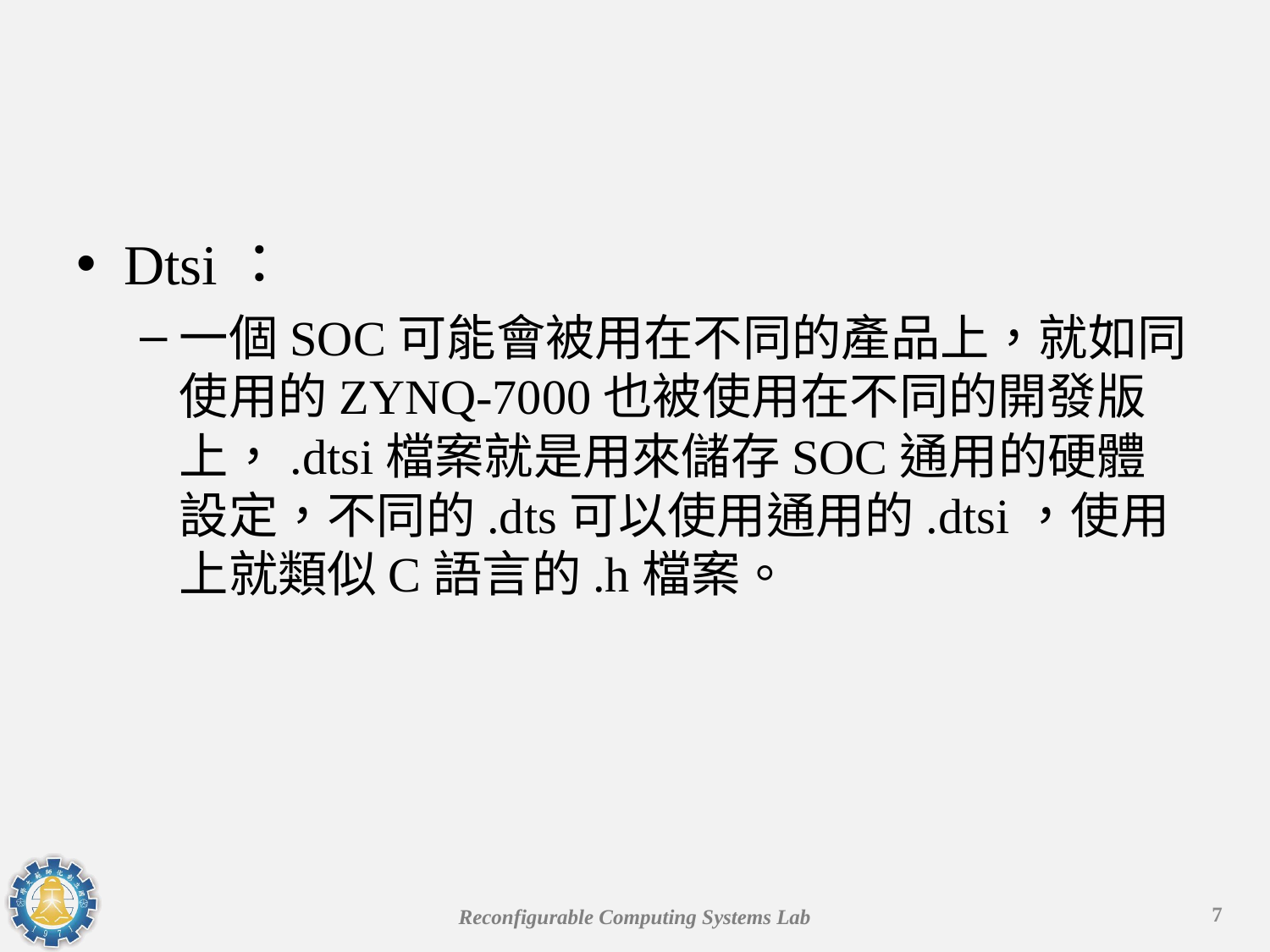

#
Dtsi：
一個SOC可能會被用在不同的產品上，就如同使用的ZYNQ-7000也被使用在不同的開發版上，.dtsi檔案就是用來儲存SOC通用的硬體設定，不同的.dts可以使用通用的.dtsi，使用上就類似C語言的.h檔案。

7